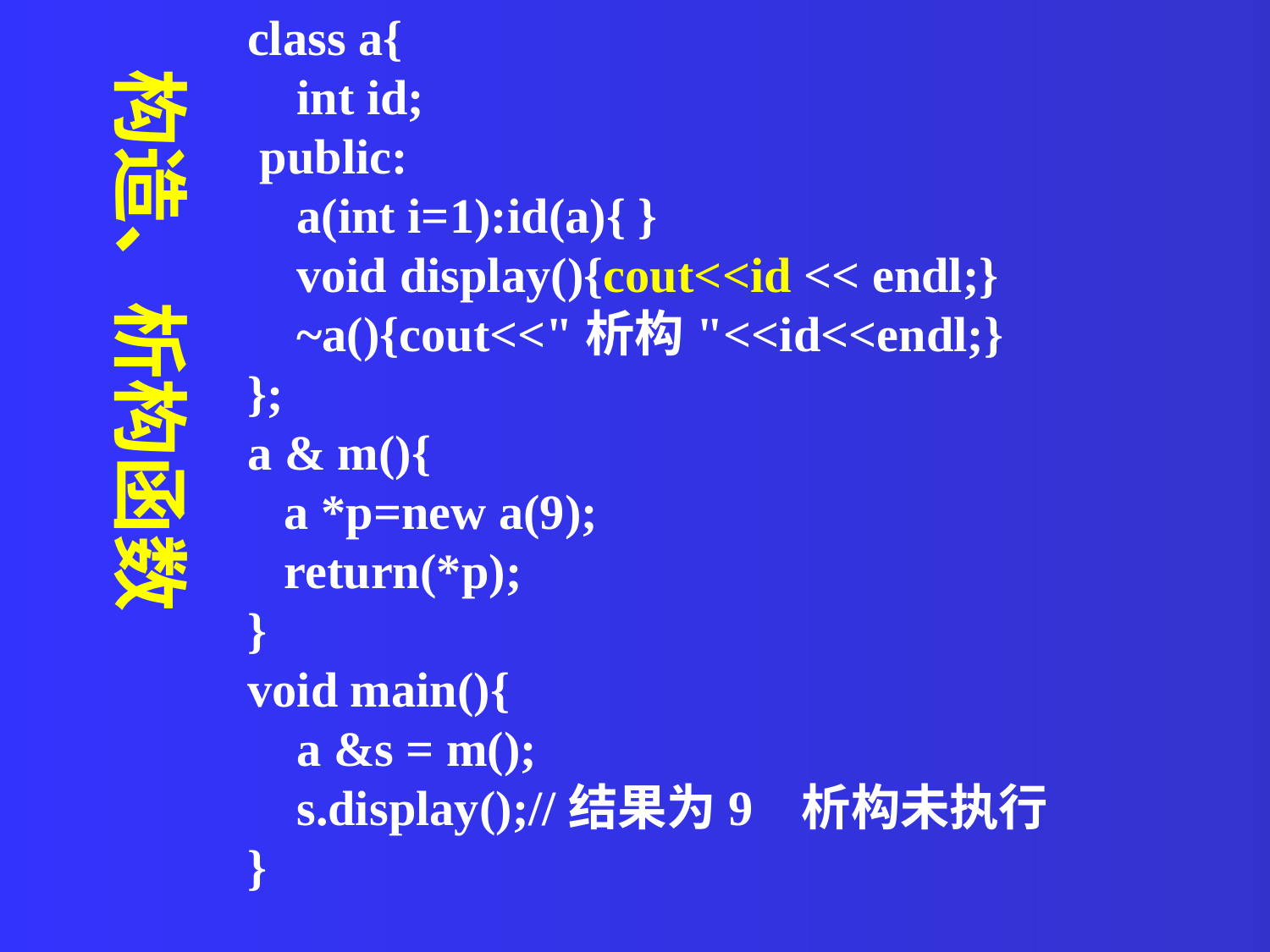

class a{
    int id;
 public:
    a(int i=1):id(a){ }
    void display(){cout<<id << endl;}
    ~a(){cout<<"析构"<<id<<endl;}
};
a & m(){
   a *p=new a(9);
   return(*p);
}
void main(){
    a &s = m();
    s.display();//结果为9   析构未执行
}
构造、析构函数